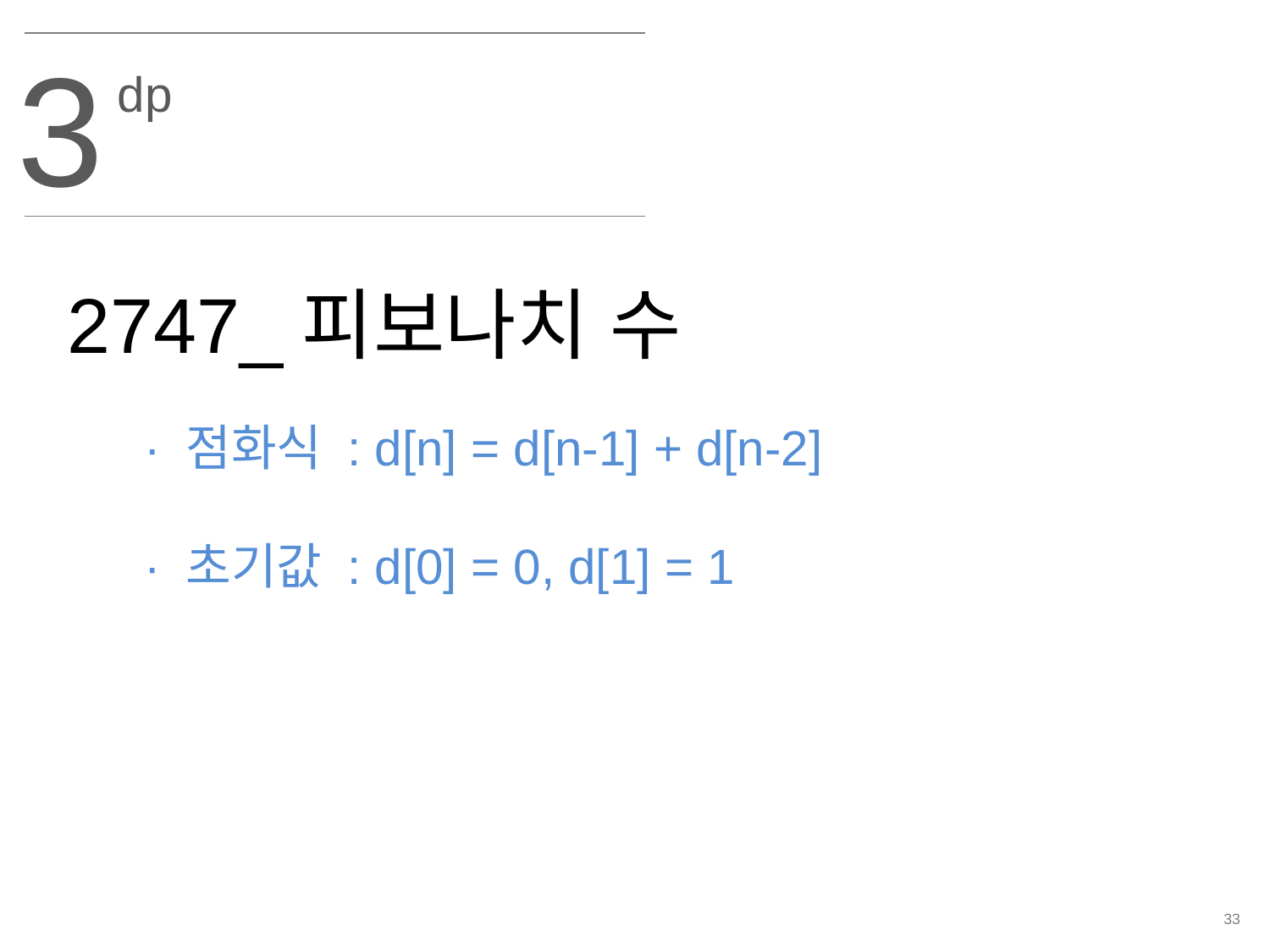

3
dp
2747_피보나치 수
· 점화식 : d[n] = d[n-1] + d[n-2]

· 초기값 : d[0] = 0, d[1] = 1